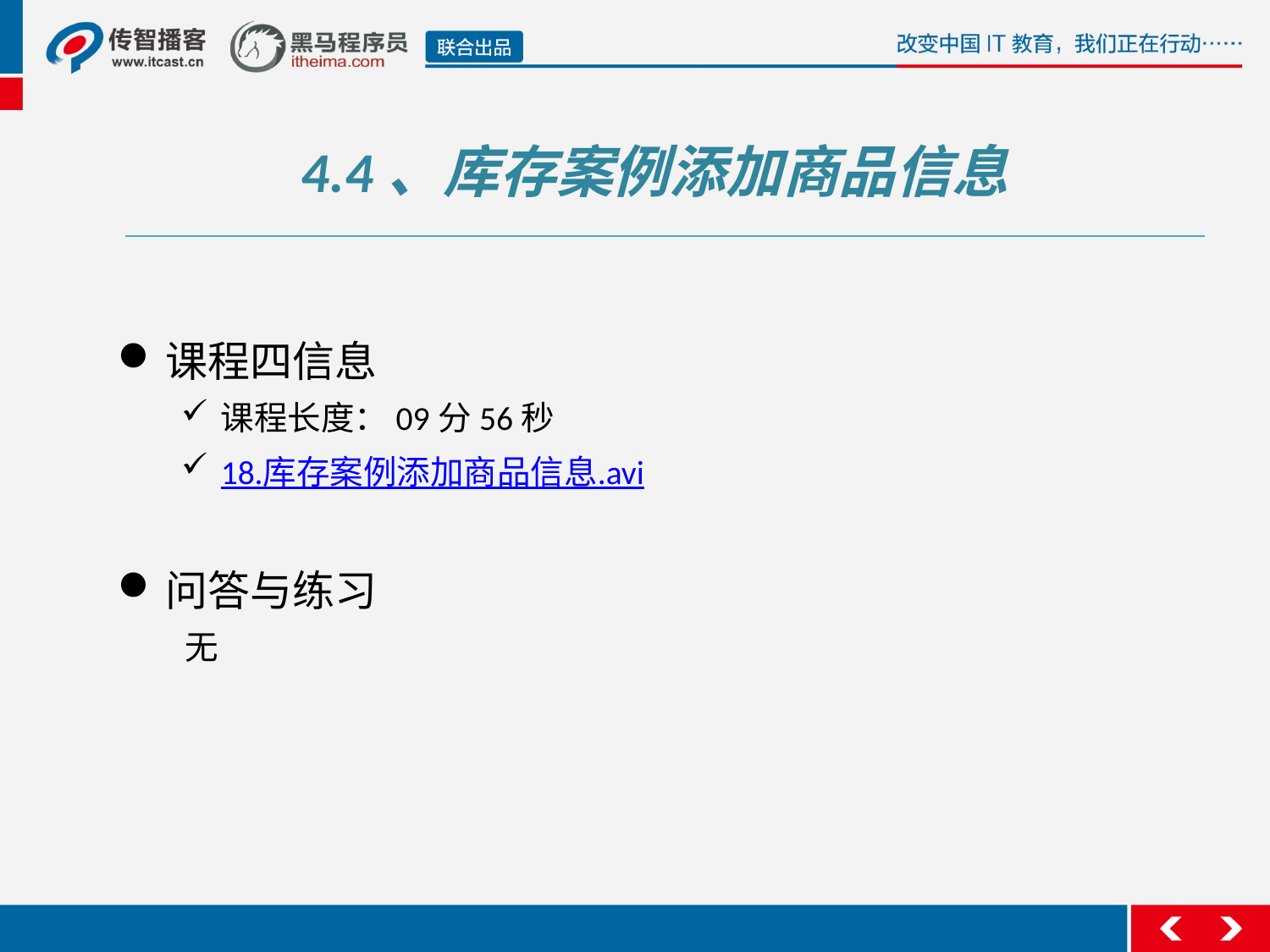

# 4.4、库存案例添加商品信息

课程四信息
课程长度：09分56秒
18.库存案例添加商品信息.avi

问答与练习
        无